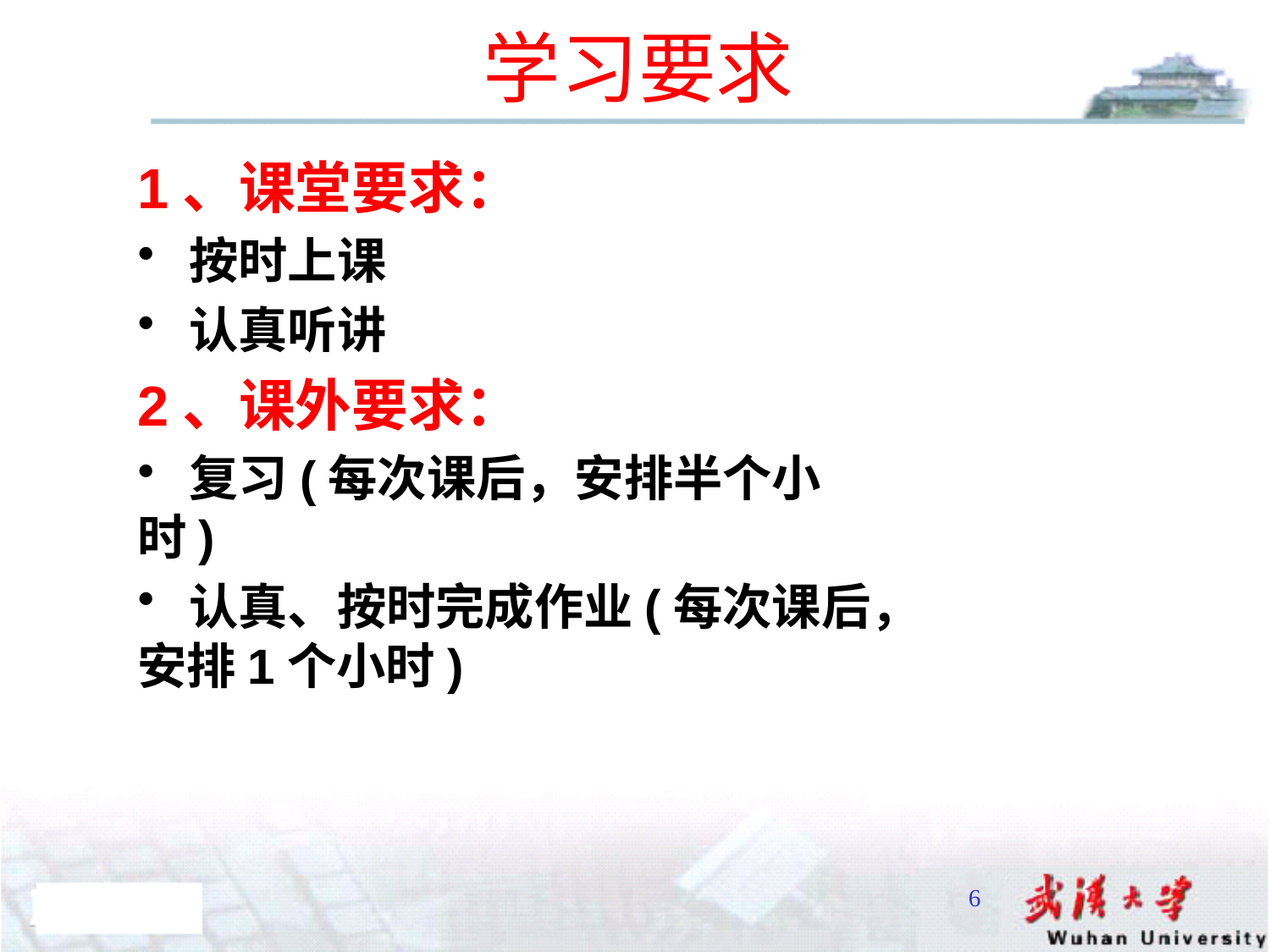

# 学习要求
1、课堂要求：
  按时上课
  认真听讲
2、课外要求：
  复习(每次课后，安排半个小时)
  认真、按时完成作业(每次课后，安排1个小时)
6